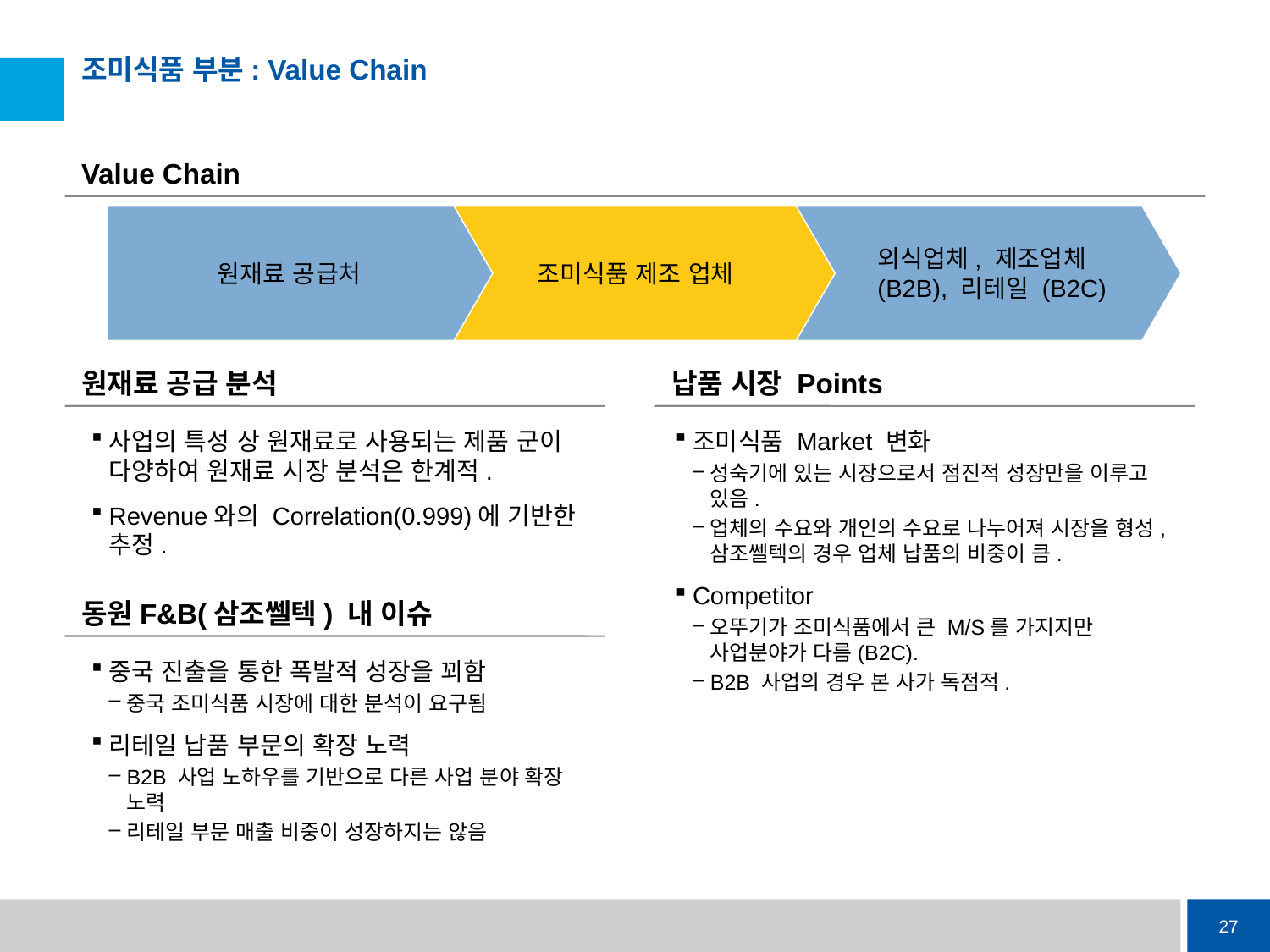

# 조미식품 부분: Value Chain
Value Chain

외식업체, 제조업체 (B2B), 리테일 (B2C)
원재료 공급처
조미식품 제조 업체
원재료 공급 분석
납품 시장 Points
삼조쎌텍이 업계의 Top-tier,
오뚜기의 경우 B2C사업 위주
삼조쎌텍의 경우, B2B사업이 90% 가까이 차지
사업 특성상, 방대한 종류의 원재료를 매입

사업의 특성 상 원재료로 사용되는 제품 군이 다양하여 원재료 시장 분석은 한계적.
Revenue와의 Correlation(0.999)에 기반한 추정.
조미식품 Market 변화
성숙기에 있는 시장으로서 점진적 성장만을 이루고 있음.
업체의 수요와 개인의 수요로 나누어져 시장을 형성, 삼조쎌텍의 경우 업체 납품의 비중이 큼.
Competitor
오뚜기가 조미식품에서 큰 M/S를 가지지만 사업분야가 다름(B2C).
B2B 사업의 경우 본 사가 독점적.
동원F&B(삼조쎌텍) 내 이슈

중국 진출을 통한 폭발적 성장을 꾀함
중국 조미식품 시장에 대한 분석이 요구됨
리테일 납품 부문의 확장 노력
B2B 사업 노하우를 기반으로 다른 사업 분야 확장 노력
리테일 부문 매출 비중이 성장하지는 않음
조미식품 Market에 대한 분석 필요
Market의 크기와 성장세에 대한 분석
경쟁사 분석을 통해Market 내 삼조쎌텍의 점유율 변동성 분석